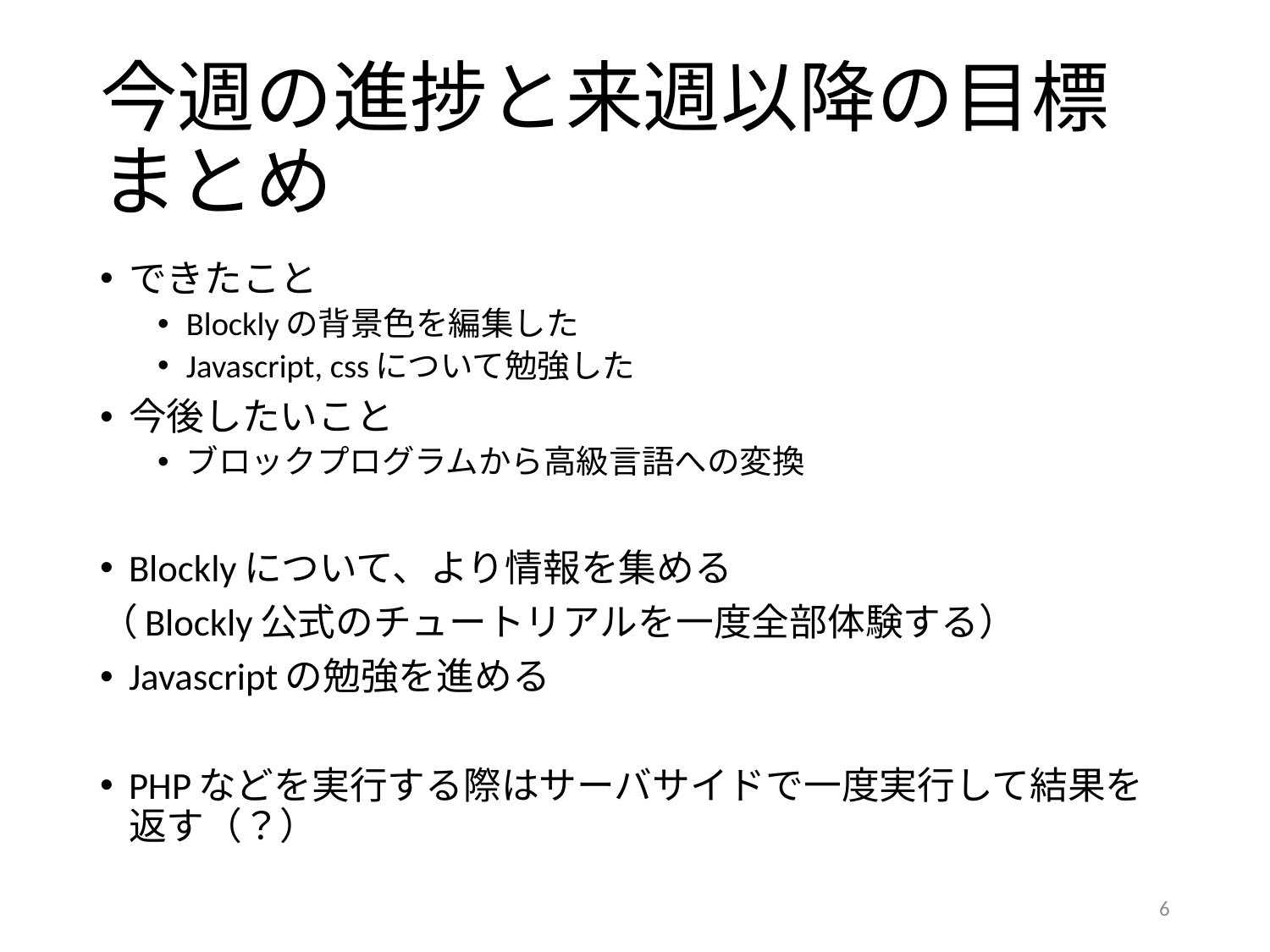

# 今週の進捗と来週以降の目標まとめ
できたこと
Blocklyの背景色を編集した
Javascript, cssについて勉強した
今後したいこと
ブロックプログラムから高級言語への変換

Blocklyについて、より情報を集める
（Blockly公式のチュートリアルを一度全部体験する）
Javascriptの勉強を進める

PHPなどを実行する際はサーバサイドで一度実行して結果を返す（？）
6